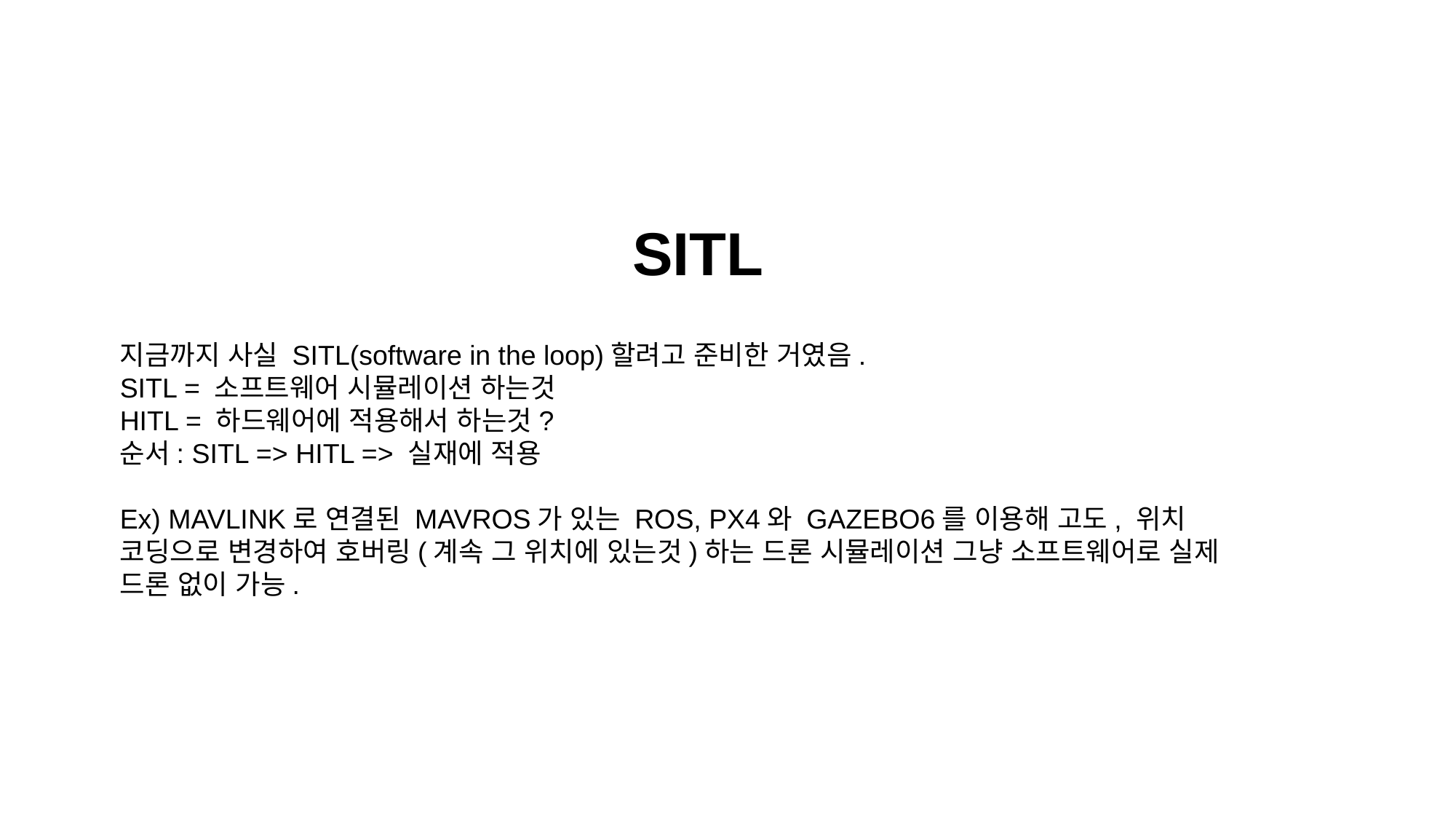

SITL
지금까지 사실 SITL(software in the loop)할려고 준비한 거였음.
SITL = 소프트웨어 시뮬레이션 하는것
HITL = 하드웨어에 적용해서 하는것?
순서: SITL => HITL => 실재에 적용

Ex) MAVLINK로 연결된 MAVROS가 있는 ROS, PX4와 GAZEBO6를 이용해 고도, 위치 코딩으로 변경하여 호버링(계속 그 위치에 있는것)하는 드론 시뮬레이션 그냥 소프트웨어로 실제 드론 없이 가능.